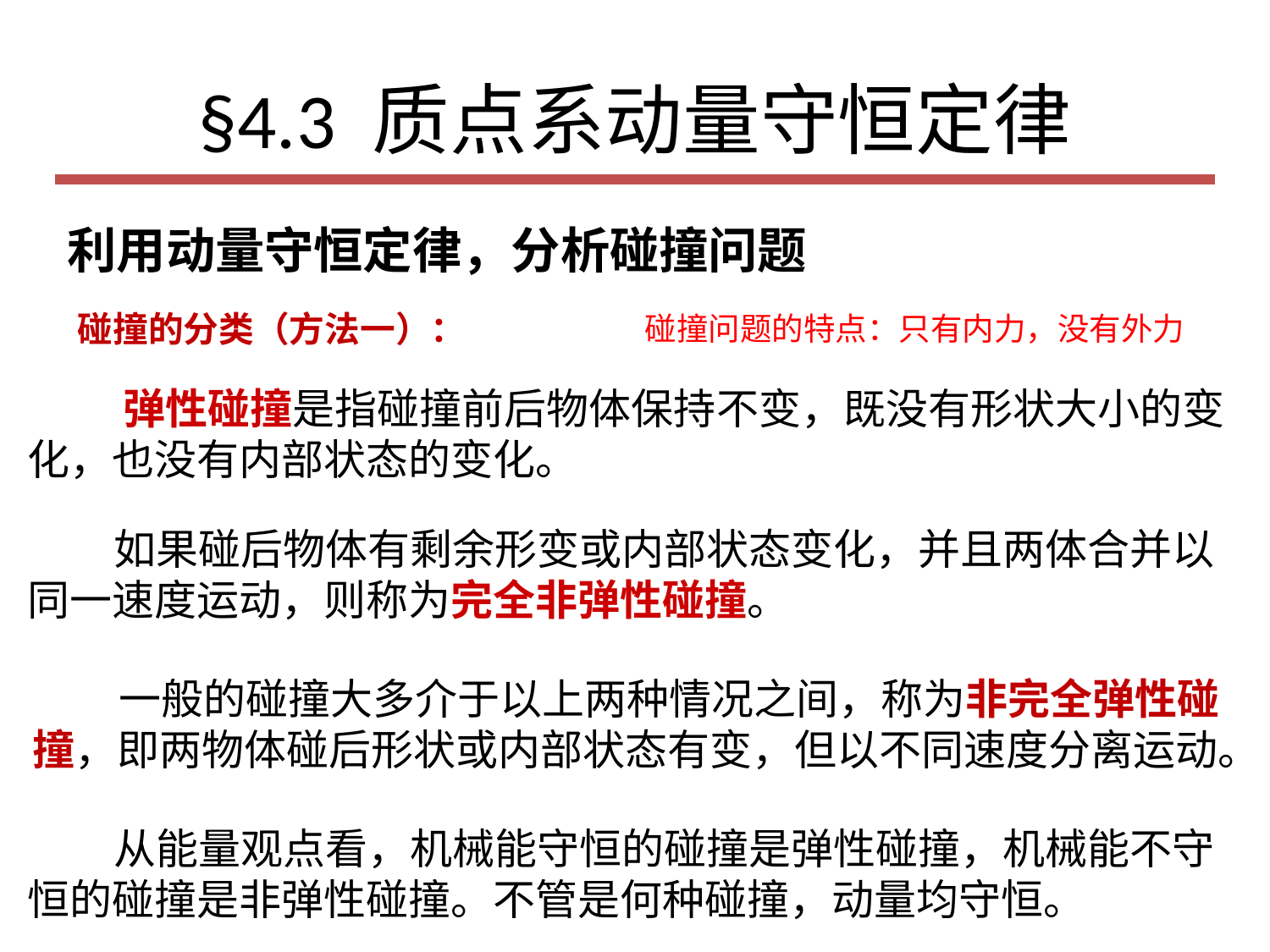

# §4.3 质点系动量守恒定律

利用动量守恒定律，分析碰撞问题
碰撞的分类（方法一）：
碰撞问题的特点：只有内力，没有外力
         弹性碰撞是指碰撞前后物体保持不变，既没有形状大小的变化，也没有内部状态的变化。
        如果碰后物体有剩余形变或内部状态变化，并且两体合并以同一速度运动，则称为完全非弹性碰撞。
        一般的碰撞大多介于以上两种情况之间，称为非完全弹性碰撞，即两物体碰后形状或内部状态有变，但以不同速度分离运动。
        从能量观点看，机械能守恒的碰撞是弹性碰撞，机械能不守恒的碰撞是非弹性碰撞。不管是何种碰撞，动量均守恒。